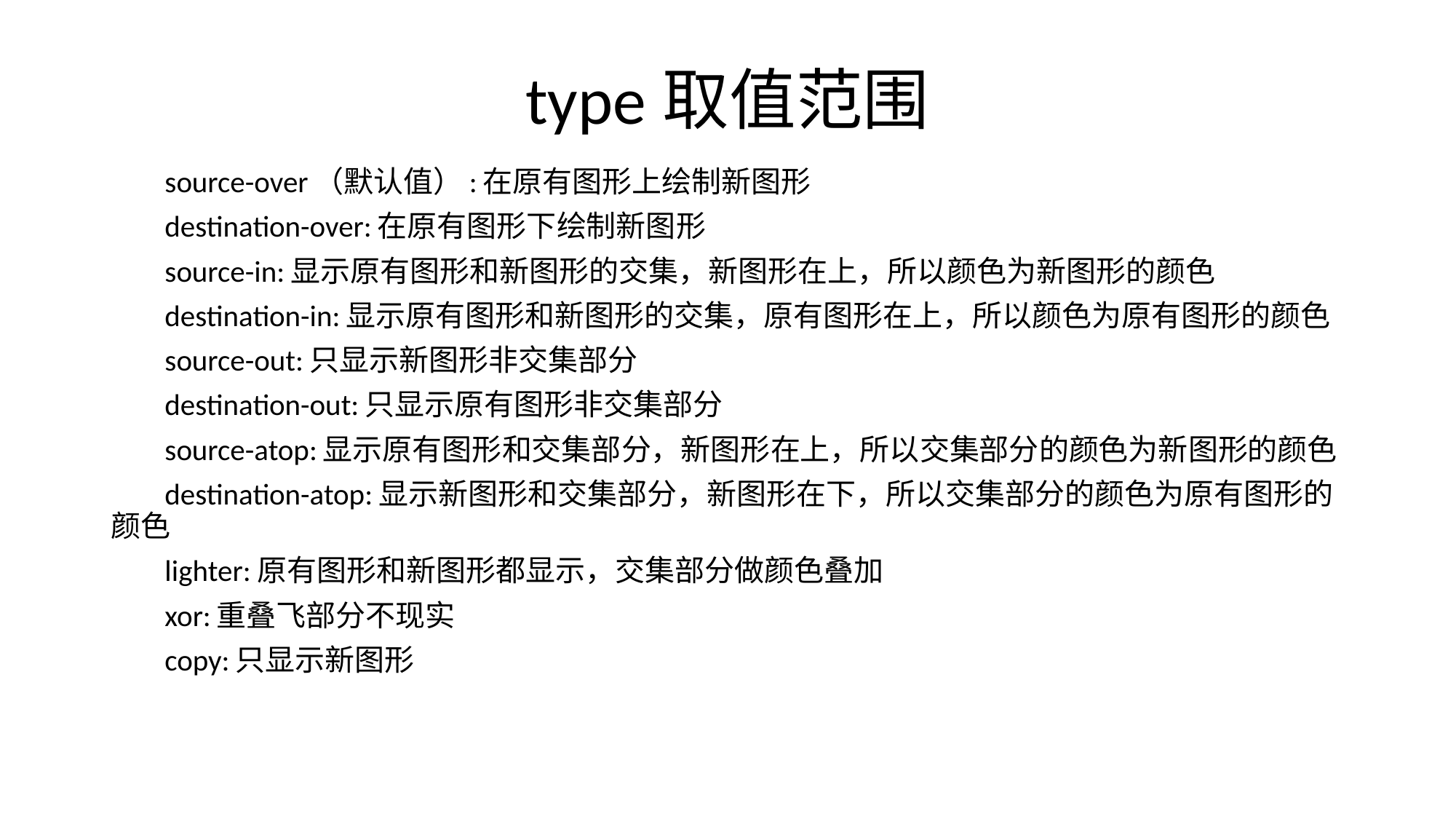

# type取值范围
        source-over（默认值）:在原有图形上绘制新图形
        destination-over:在原有图形下绘制新图形
        source-in:显示原有图形和新图形的交集，新图形在上，所以颜色为新图形的颜色
        destination-in:显示原有图形和新图形的交集，原有图形在上，所以颜色为原有图形的颜色
        source-out:只显示新图形非交集部分
        destination-out:只显示原有图形非交集部分
        source-atop:显示原有图形和交集部分，新图形在上，所以交集部分的颜色为新图形的颜色
        destination-atop:显示新图形和交集部分，新图形在下，所以交集部分的颜色为原有图形的颜色
        lighter:原有图形和新图形都显示，交集部分做颜色叠加
        xor:重叠飞部分不现实
        copy:只显示新图形